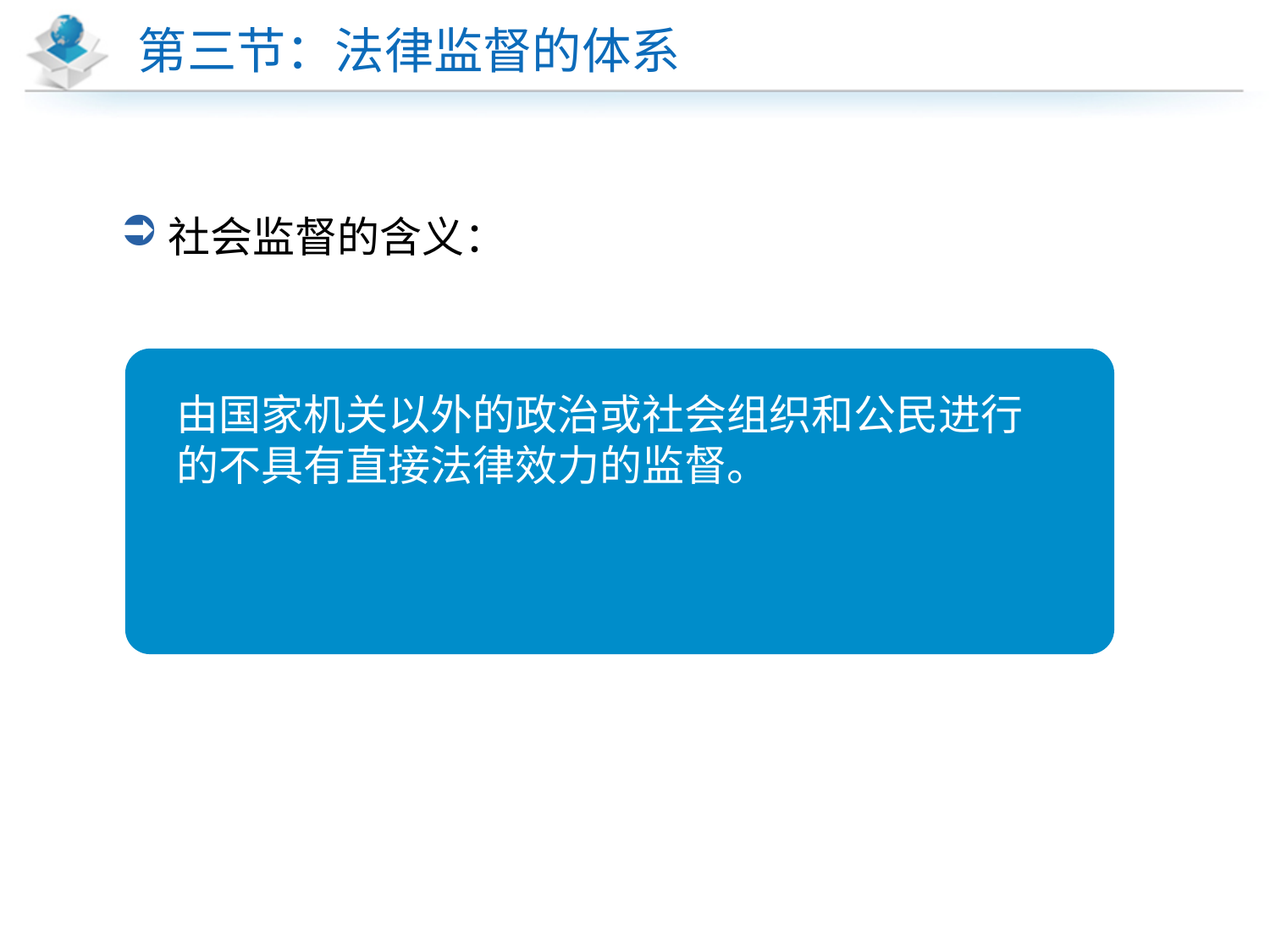

# 第三节：法律监督的体系
社会监督的含义：

由国家机关以外的政治或社会组织和公民进行的不具有直接法律效力的监督。